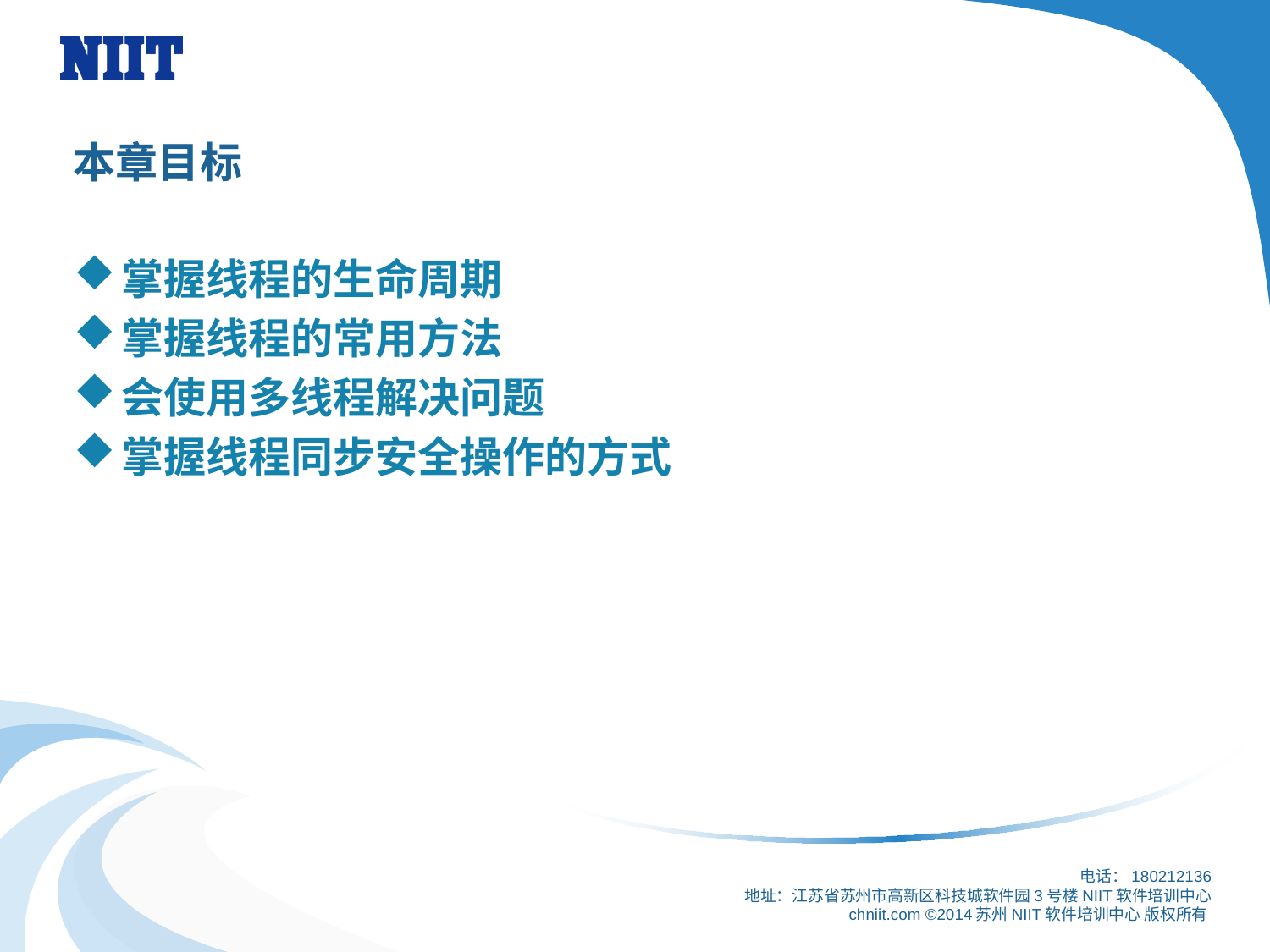

# 本章目标
掌握线程的生命周期
掌握线程的常用方法
会使用多线程解决问题
掌握线程同步安全操作的方式